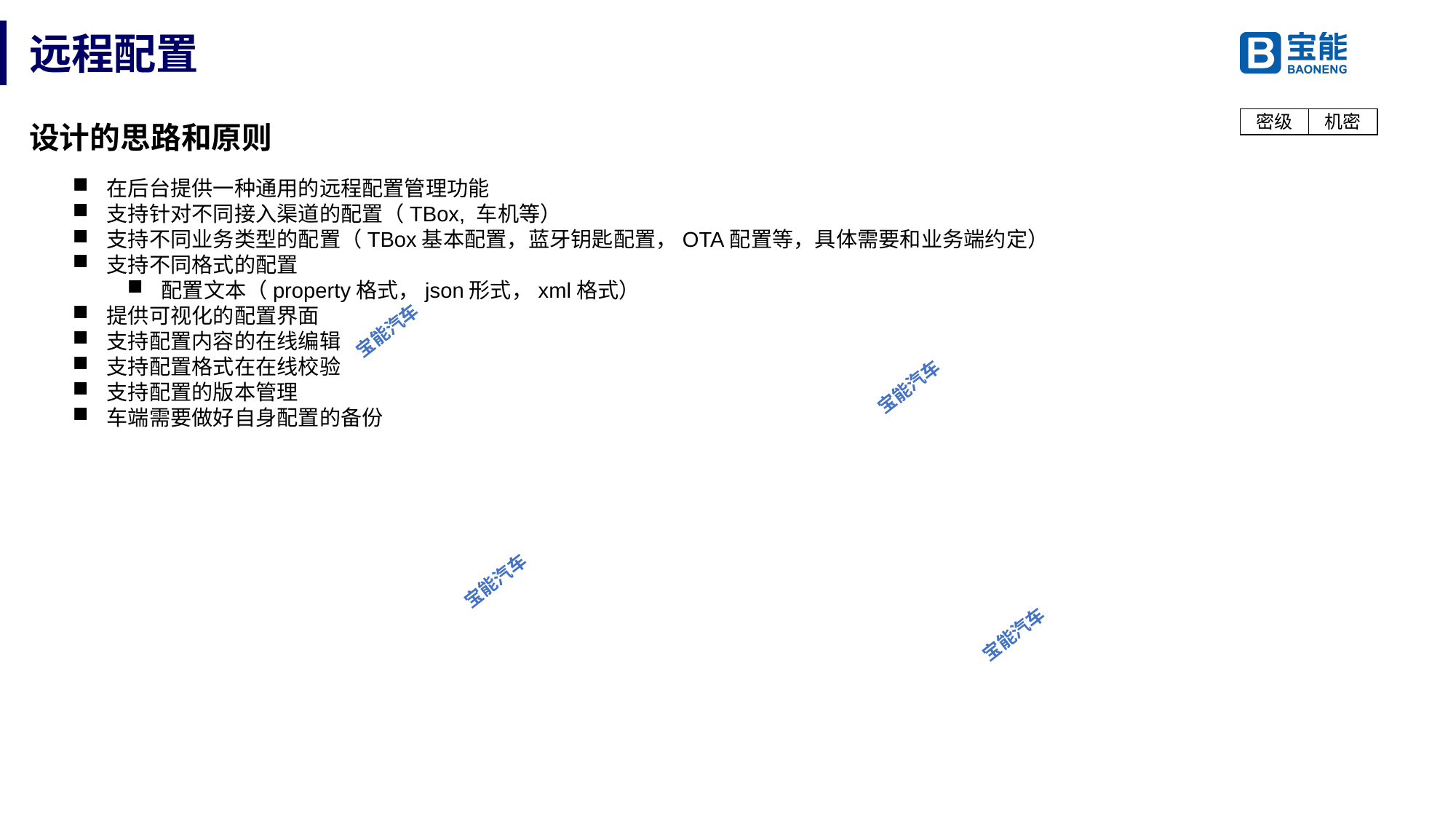

# 远程配置
设计的思路和原则
在后台提供一种通用的远程配置管理功能
支持针对不同接入渠道的配置（TBox, 车机等）
支持不同业务类型的配置（TBox基本配置，蓝牙钥匙配置，OTA配置等，具体需要和业务端约定）
支持不同格式的配置
配置文本（property格式，json形式，xml格式）
提供可视化的配置界面
支持配置内容的在线编辑
支持配置格式在在线校验
支持配置的版本管理
车端需要做好自身配置的备份
3